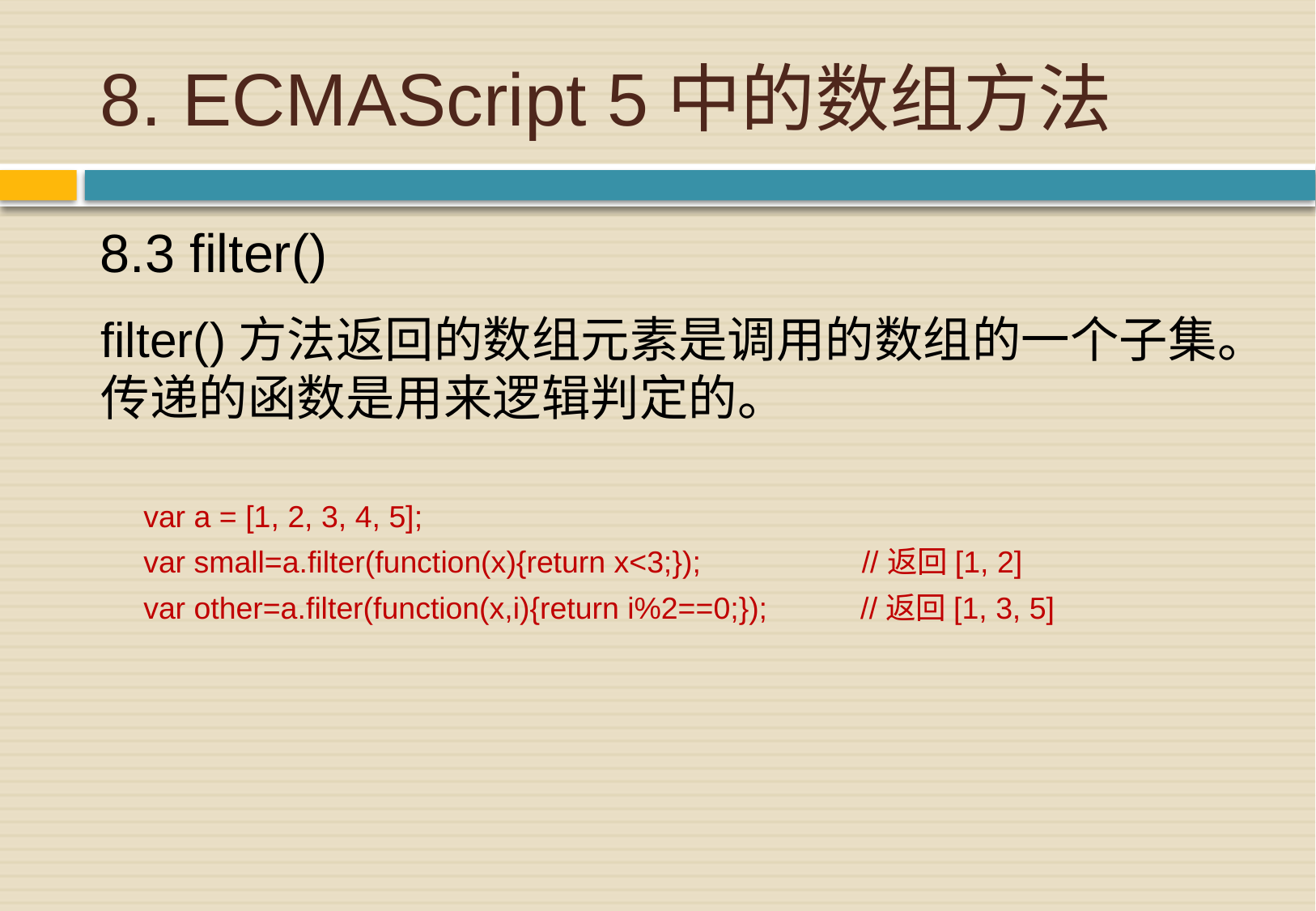

# 8. ECMAScript 5中的数组方法
8.3 filter()
filter()方法返回的数组元素是调用的数组的一个子集。传递的函数是用来逻辑判定的。

var a = [1, 2, 3, 4, 5];
var small=a.filter(function(x){return x<3;});                   //返回[1, 2]
var other=a.filter(function(x,i){return i%2==0;});           //返回[1, 3, 5]